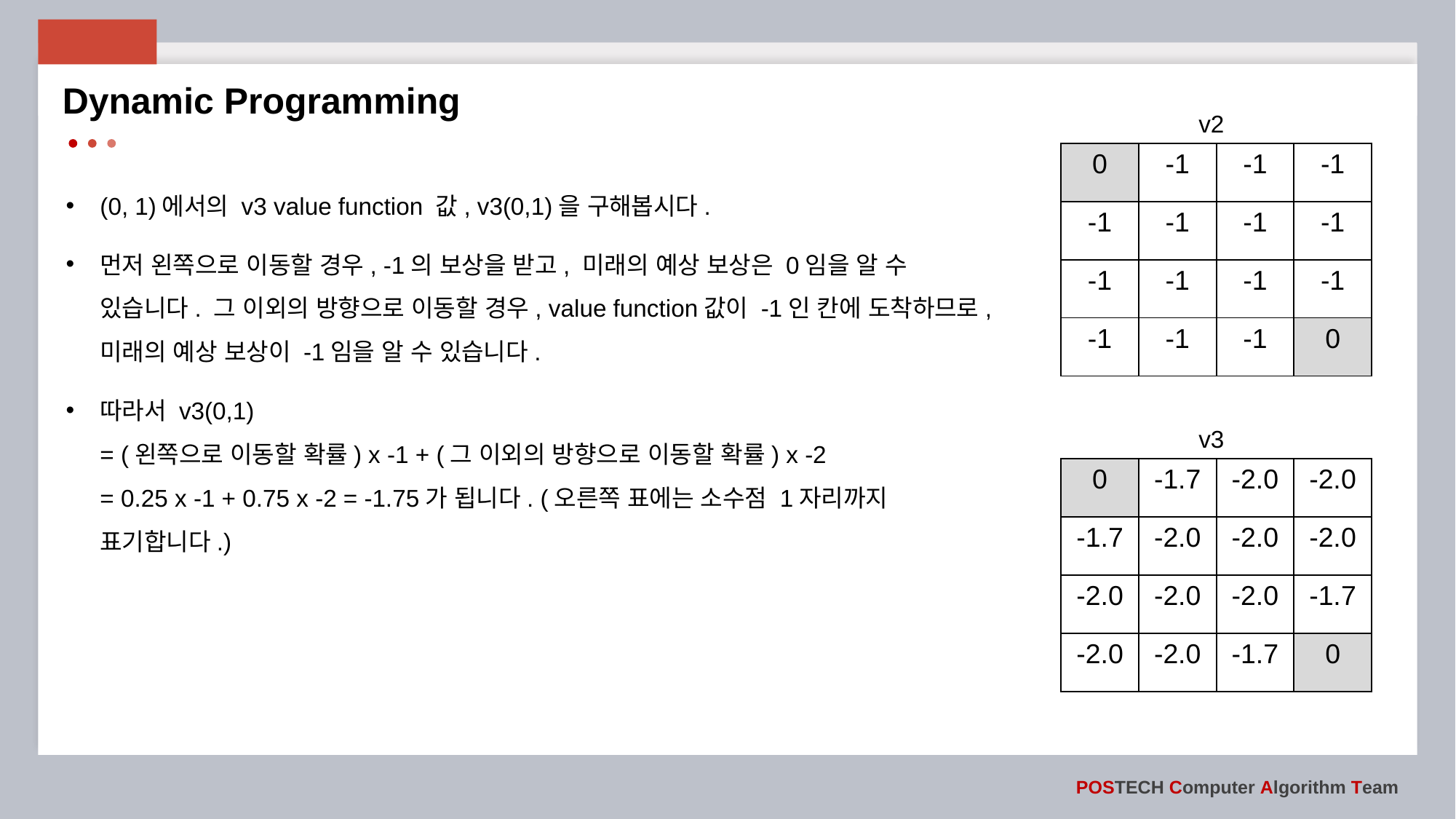

Dynamic Programming

v2
| 0 | -1 | -1 | -1 |
| --- | --- | --- | --- |
| -1 | -1 | -1 | -1 |
| -1 | -1 | -1 | -1 |
| -1 | -1 | -1 | 0 |
(0, 1)에서의 v3 value function 값, v3(0,1)을 구해봅시다.
먼저 왼쪽으로 이동할 경우, -1의 보상을 받고, 미래의 예상 보상은 0임을 알 수 있습니다. 그 이외의 방향으로 이동할 경우, value function값이 -1인 칸에 도착하므로, 미래의 예상 보상이 -1임을 알 수 있습니다.
따라서 v3(0,1)
= (왼쪽으로 이동할 확률) x -1 + (그 이외의 방향으로 이동할 확률) x -2
= 0.25 x -1 + 0.75 x -2 = -1.75가 됩니다. (오른쪽 표에는 소수점 1자리까지 표기합니다.)

v3
| 0 | -1.7 | -2.0 | -2.0 |
| --- | --- | --- | --- |
| -1.7 | -2.0 | -2.0 | -2.0 |
| -2.0 | -2.0 | -2.0 | -1.7 |
| -2.0 | -2.0 | -1.7 | 0 |